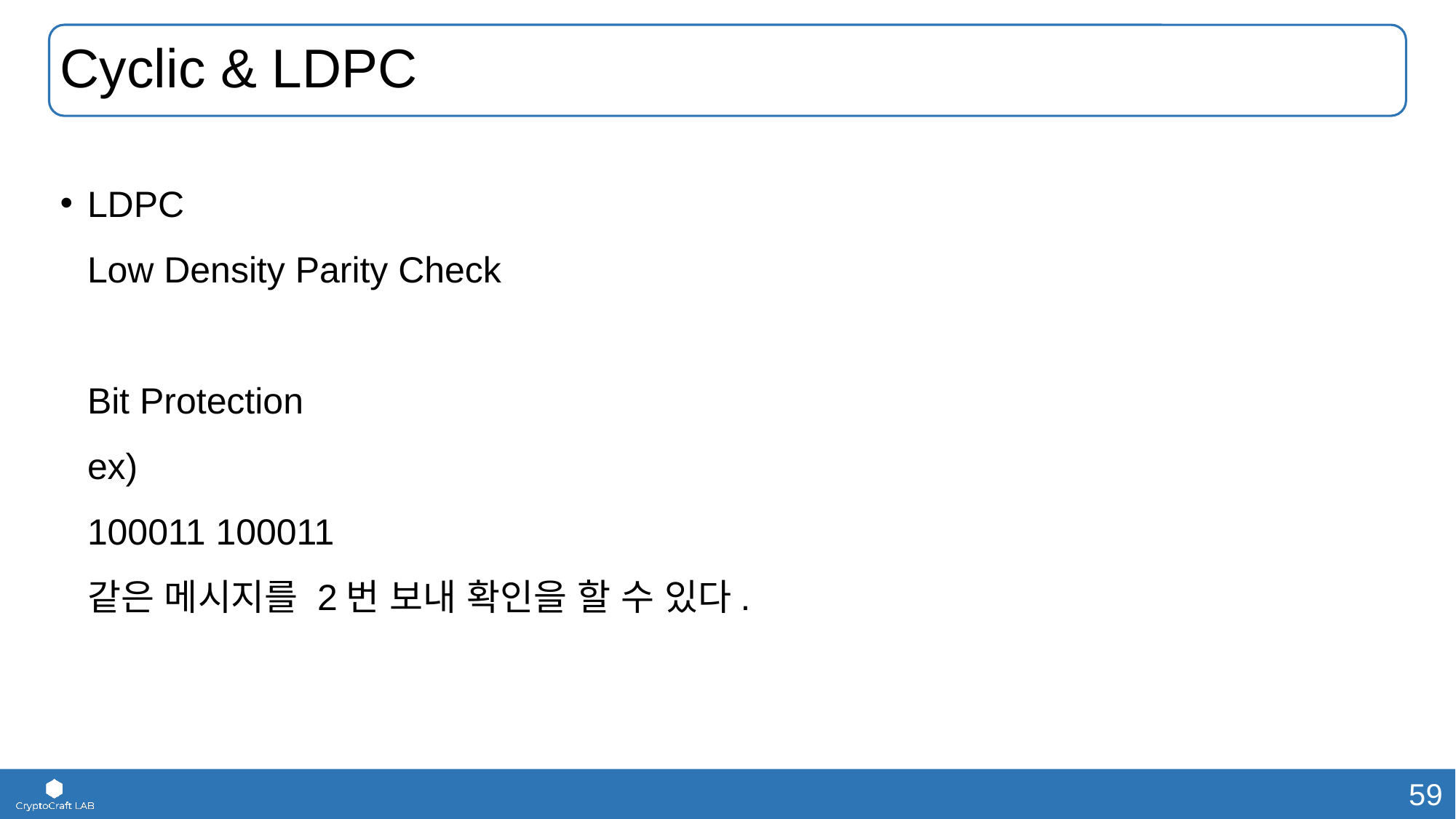

# Cyclic & LDPC
LDPC
Low Density Parity Check
Bit Protection
ex)
100011 100011
같은 메시지를 2번 보내 확인을 할 수 있다.